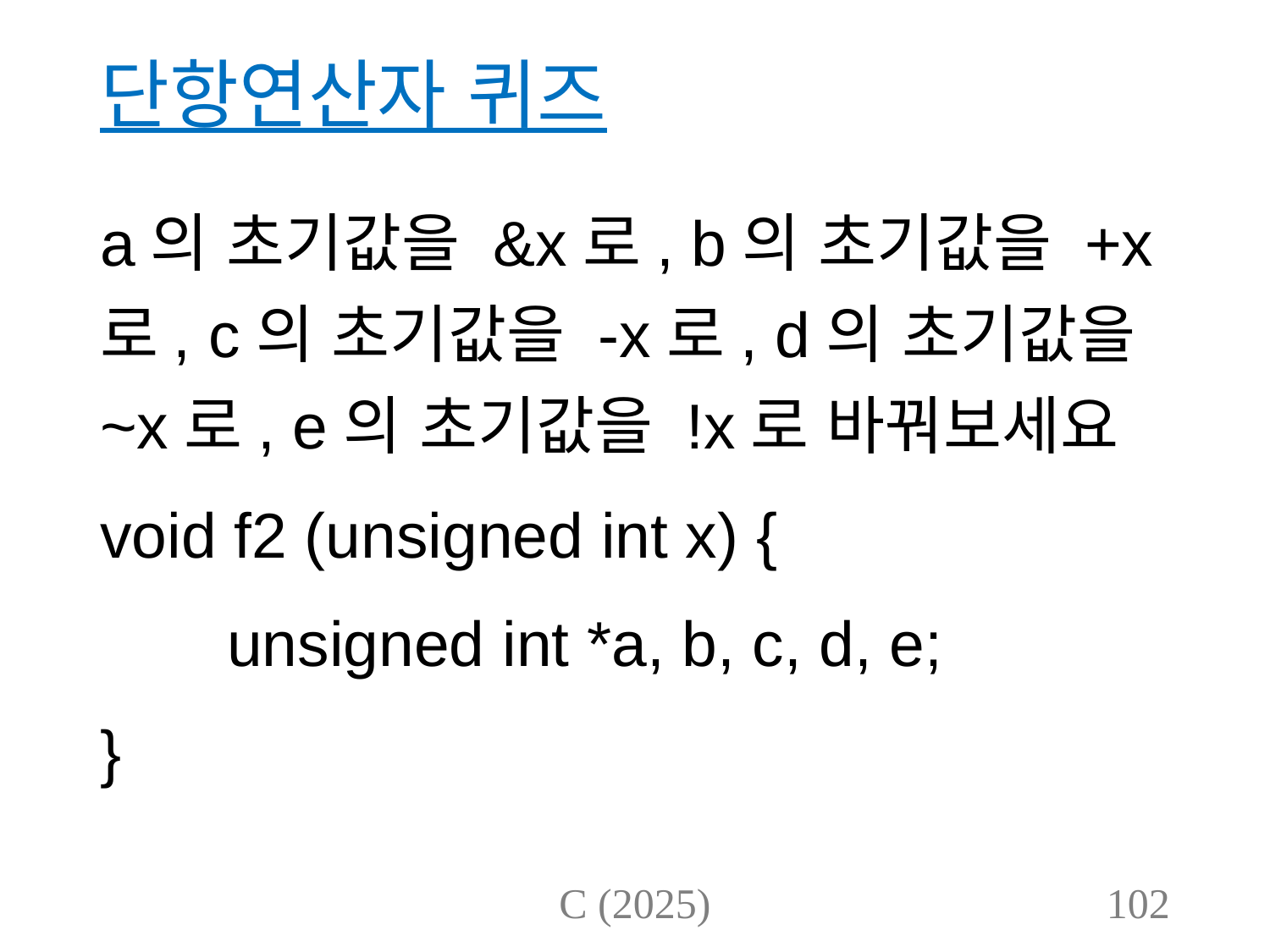

# 단항연산자 퀴즈
a의 초기값을 &x로, b의 초기값을 +x로, c의 초기값을 -x로, d의 초기값을 ~x로, e의 초기값을 !x로 바꿔보세요
void f2 (unsigned int x) {
	unsigned int *a, b, c, d, e;
}
C (2025)
102